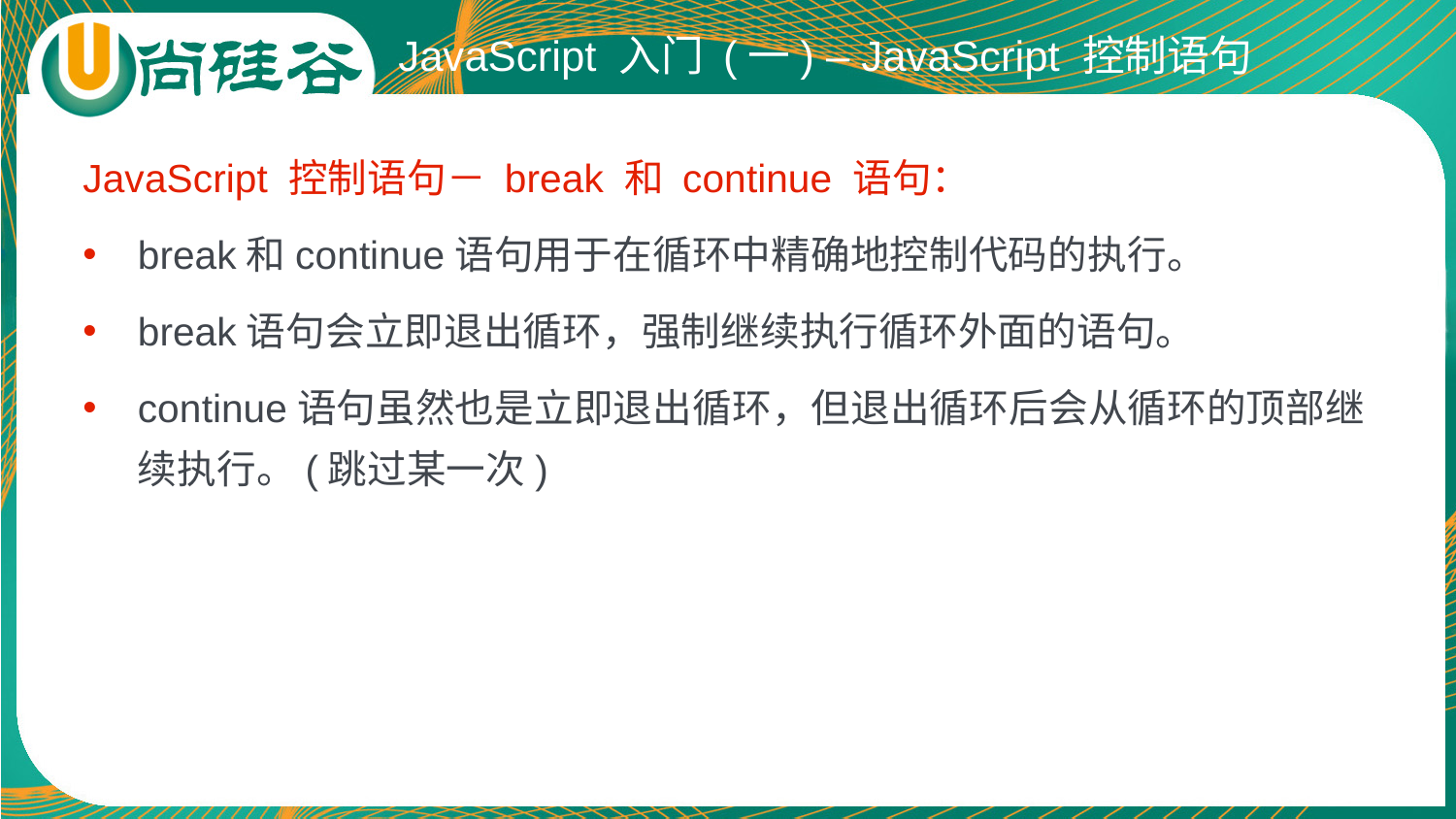

# JavaScript 入门 (一) – JavaScript 控制语句
JavaScript 控制语句－ break 和 continue 语句：
break和continue语句用于在循环中精确地控制代码的执行。
break语句会立即退出循环，强制继续执行循环外面的语句。
continue语句虽然也是立即退出循环，但退出循环后会从循环的顶部继续执行。(跳过某一次)